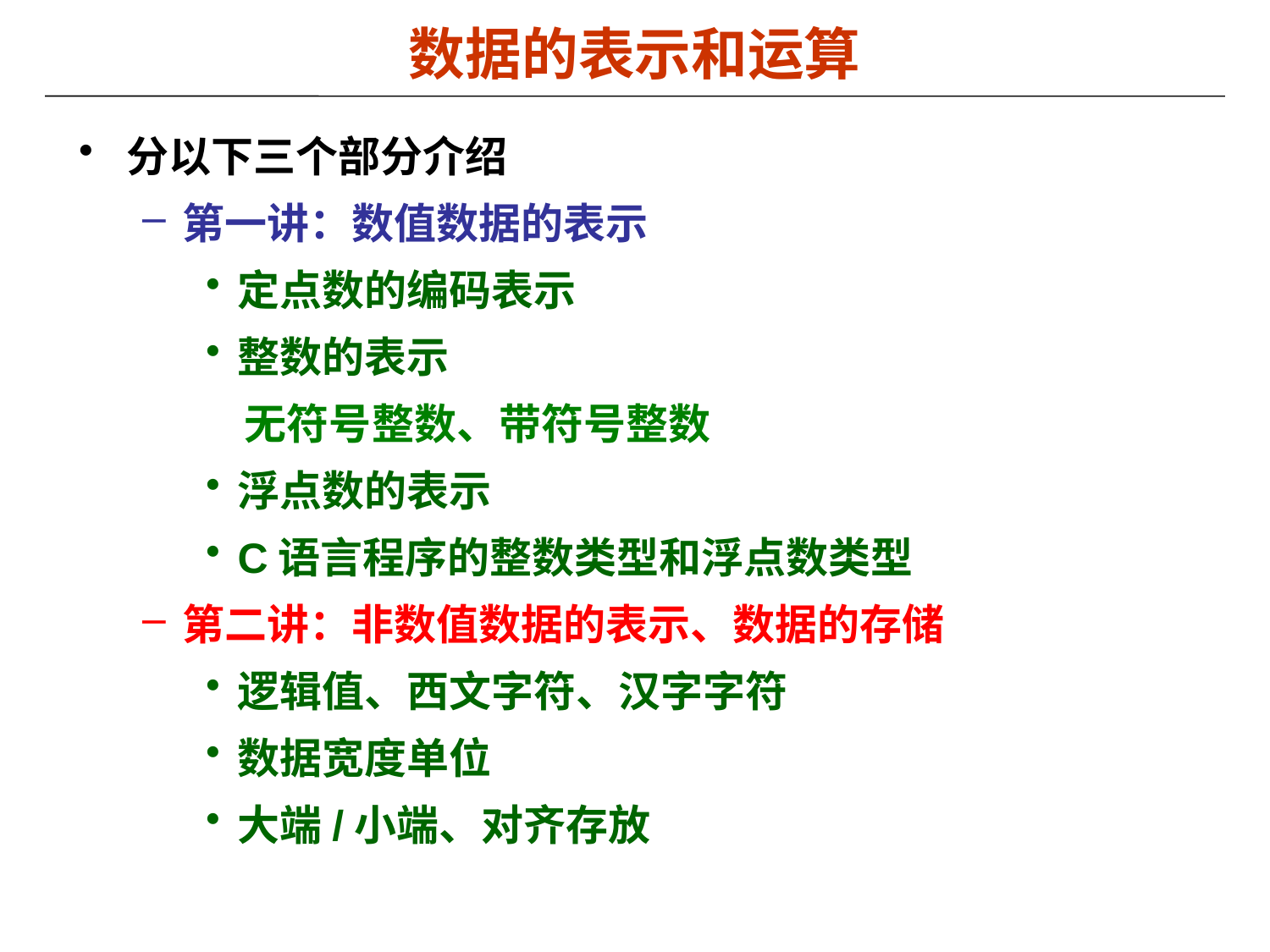

# 数据的表示和运算
分以下三个部分介绍
第一讲：数值数据的表示
定点数的编码表示
整数的表示
   无符号整数、带符号整数
浮点数的表示
C语言程序的整数类型和浮点数类型
第二讲：非数值数据的表示、数据的存储
逻辑值、西文字符、汉字字符
数据宽度单位
大端/小端、对齐存放